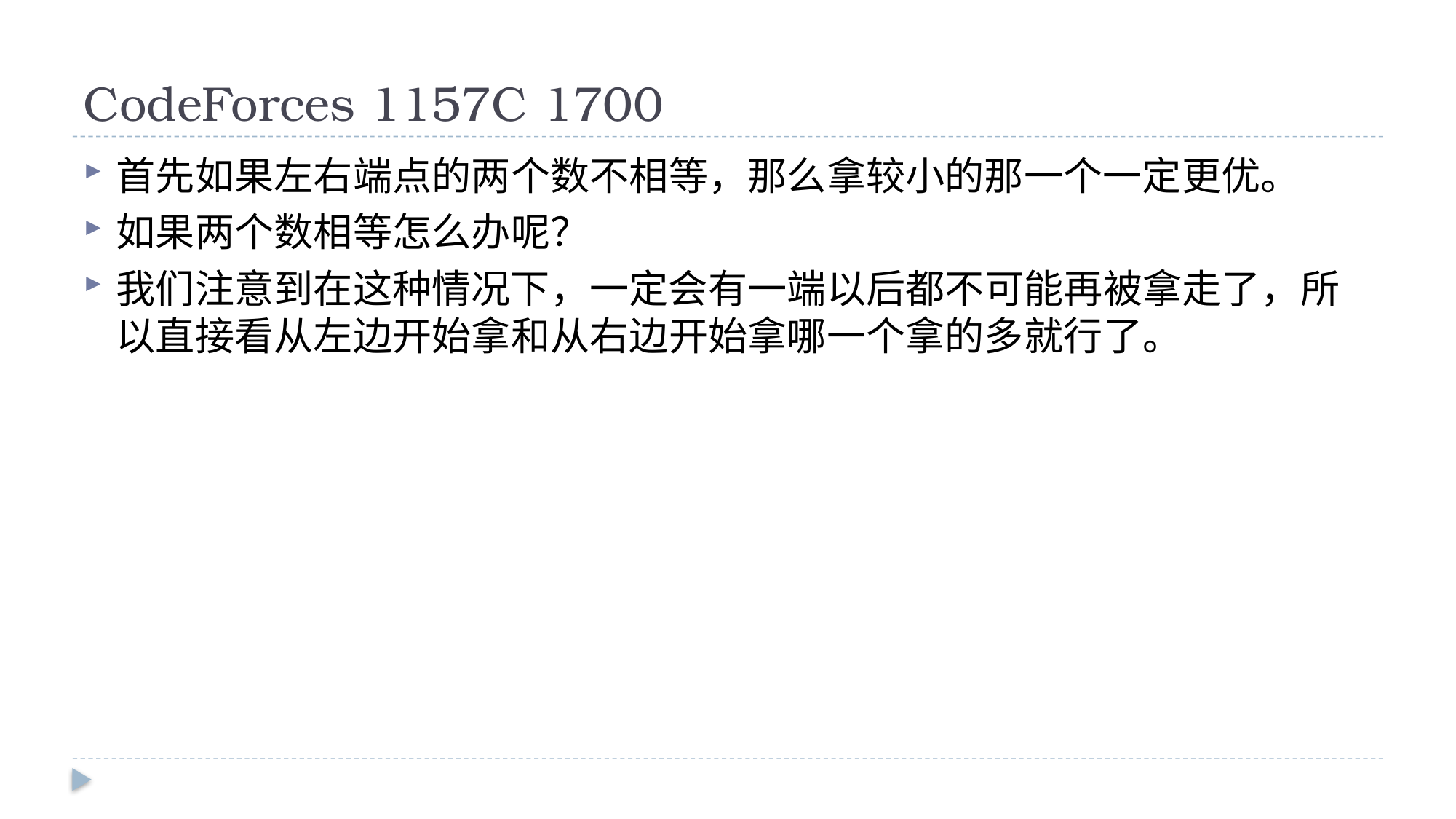

# CodeForces 1157C 1700
首先如果左右端点的两个数不相等，那么拿较小的那一个一定更优。
如果两个数相等怎么办呢？
我们注意到在这种情况下，一定会有一端以后都不可能再被拿走了，所以直接看从左边开始拿和从右边开始拿哪一个拿的多就行了。